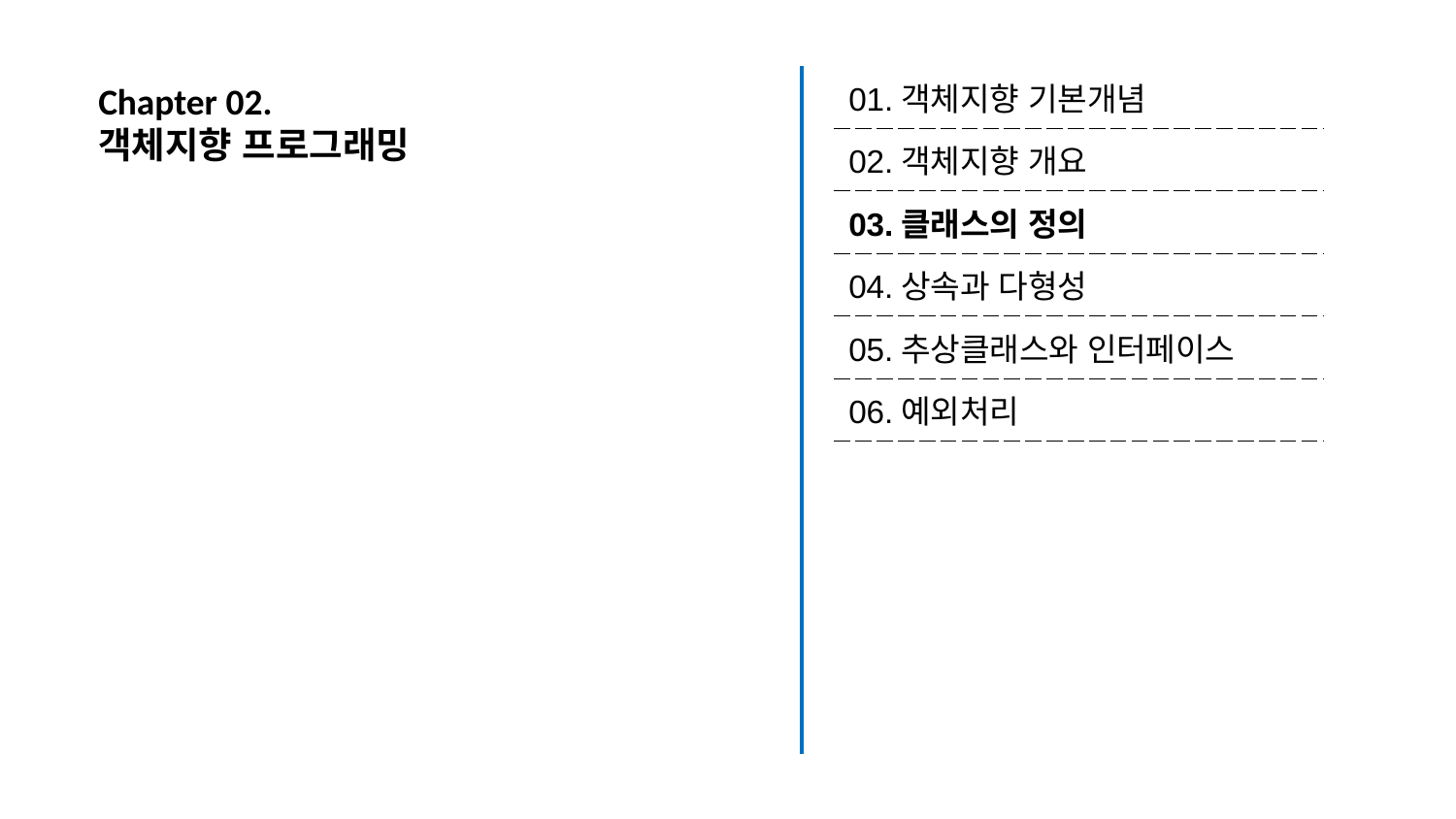

| 01.객체지향 기본개념 |
| --- |
| 02.객체지향 개요 |
| 03.클래스의 정의 |
| 04.상속과 다형성 |
| 05.추상클래스와 인터페이스 |
| 06.예외처리 |
# Chapter 02. 객체지향 프로그래밍